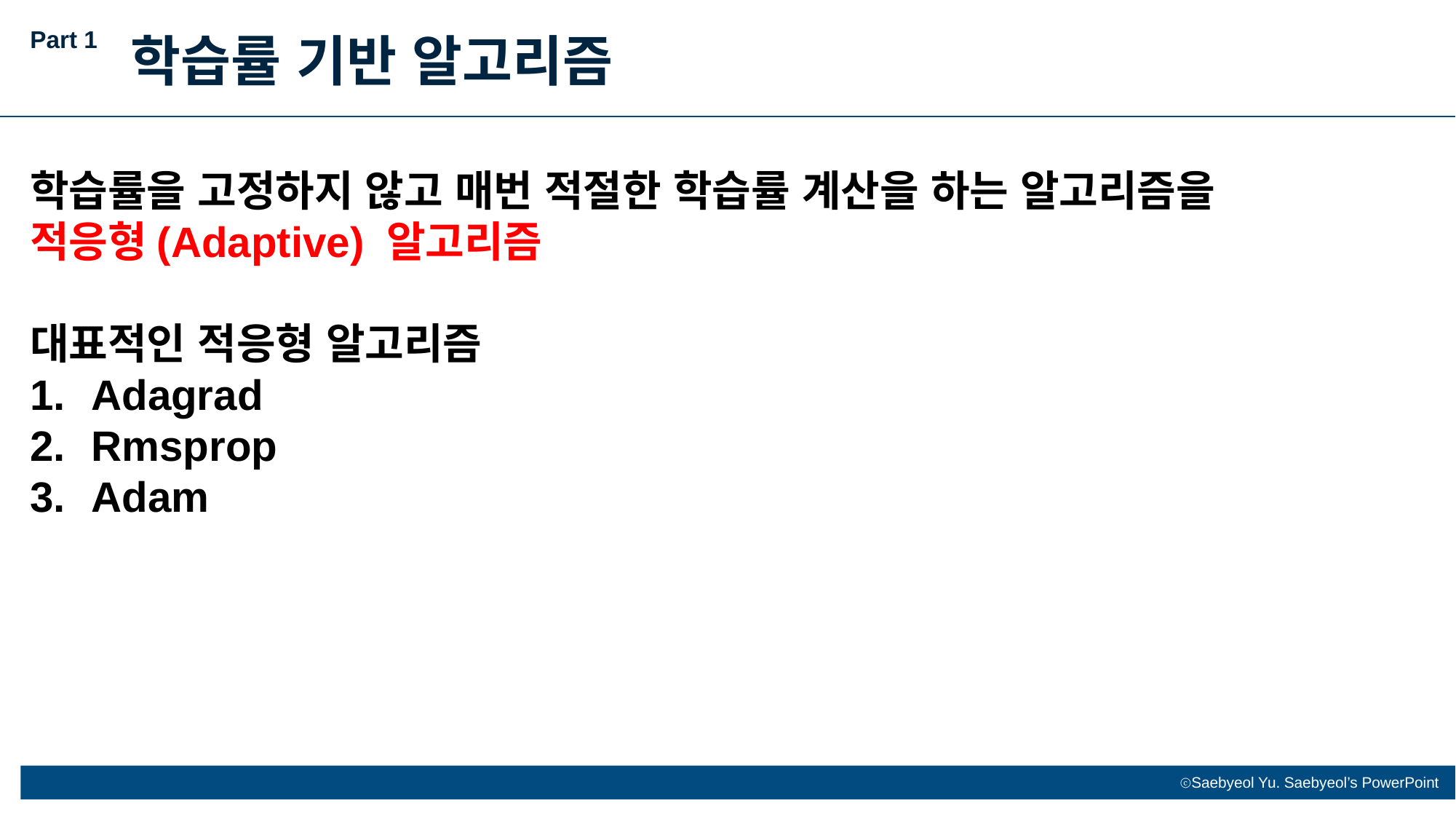

Part 1
학습률 기반 알고리즘
학습률을 고정하지 않고 매번 적절한 학습률 계산을 하는 알고리즘을
적응형(Adaptive) 알고리즘

대표적인 적응형 알고리즘
Adagrad
Rmsprop
Adam